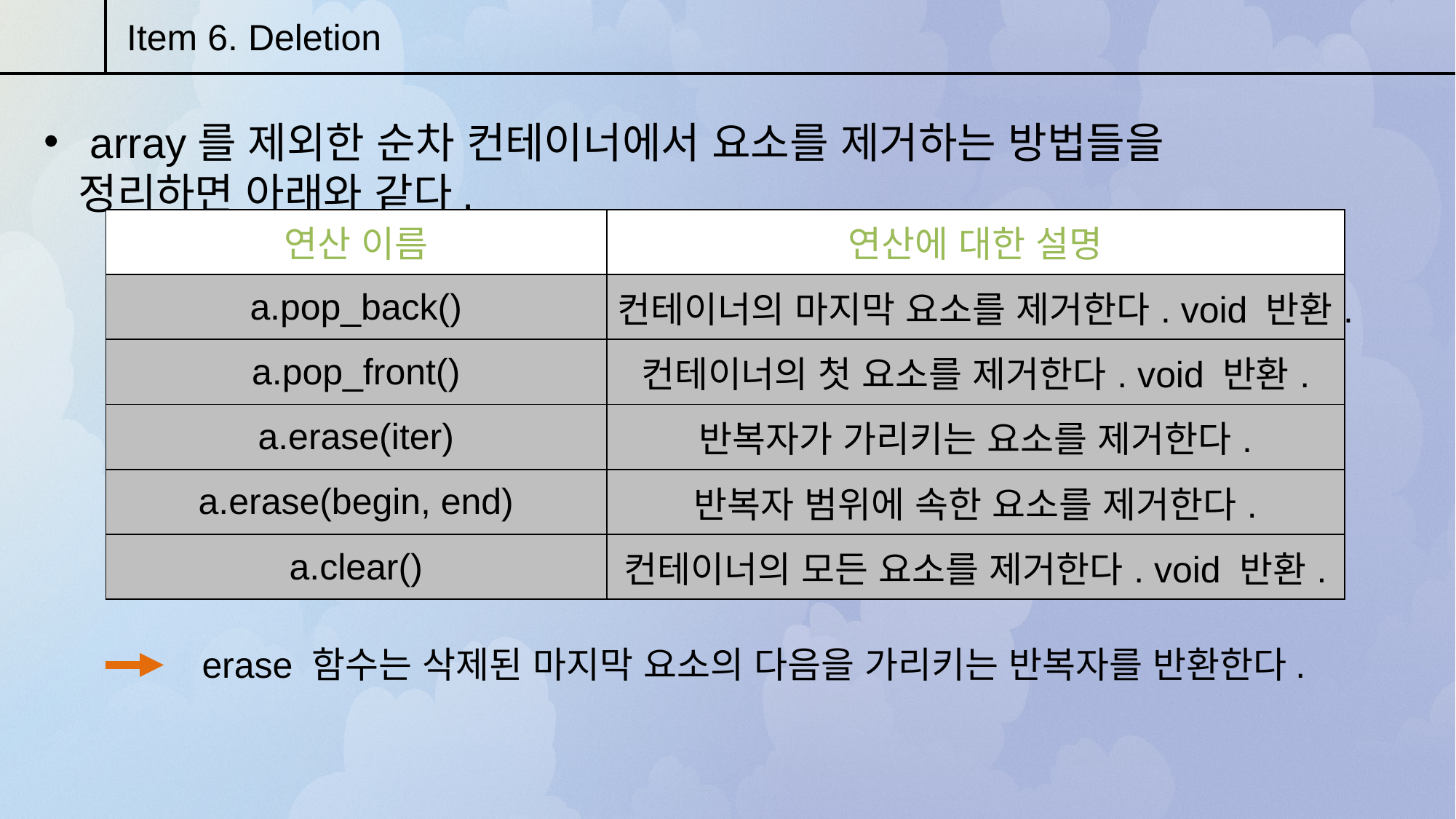

Item 6. Deletion
 array를 제외한 순차 컨테이너에서 요소를 제거하는 방법들을 정리하면 아래와 같다.
| 연산 이름 | 연산에 대한 설명 |
| --- | --- |
| a.pop\_back() | 컨테이너의 마지막 요소를 제거한다. void 반환. |
| a.pop\_front() | 컨테이너의 첫 요소를 제거한다. void 반환. |
| a.erase(iter) | 반복자가 가리키는 요소를 제거한다. |
| a.erase(begin, end) | 반복자 범위에 속한 요소를 제거한다. |
| a.clear() | 컨테이너의 모든 요소를 제거한다. void 반환. |
erase 함수는 삭제된 마지막 요소의 다음을 가리키는 반복자를 반환한다.